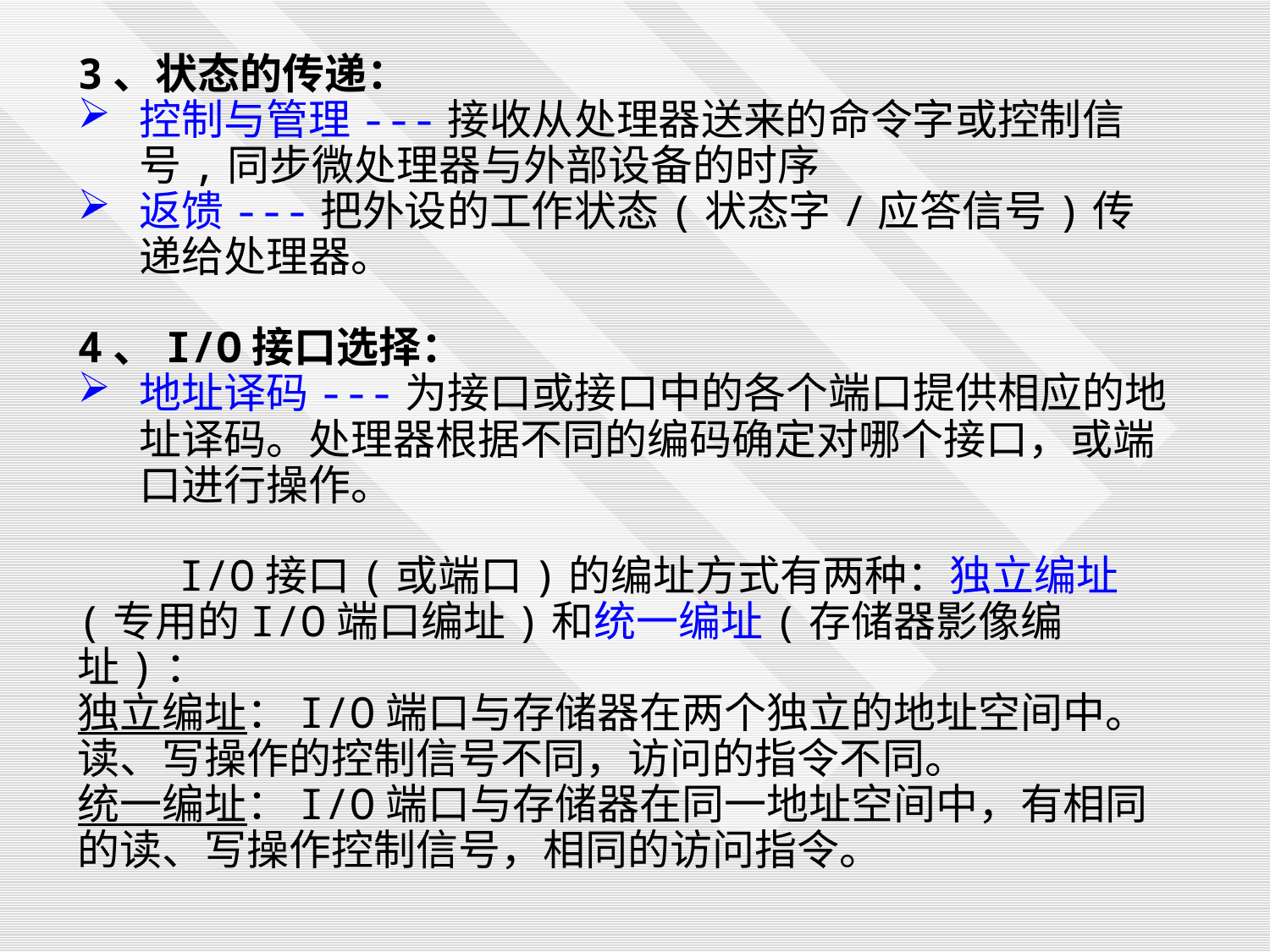

3、状态的传递：
控制与管理---接收从处理器送来的命令字或控制信号,同步微处理器与外部设备的时序
返馈---把外设的工作状态(状态字/应答信号)传递给处理器。

4、I/O接口选择：
地址译码---为接口或接口中的各个端口提供相应的地址译码。处理器根据不同的编码确定对哪个接口，或端口进行操作。

    I/O接口(或端口)的编址方式有两种：独立编址(专用的I/O端口编址)和统一编址(存储器影像编址)：
独立编址：I/O端口与存储器在两个独立的地址空间中。读、写操作的控制信号不同，访问的指令不同。
统一编址：I/O端口与存储器在同一地址空间中，有相同的读、写操作控制信号，相同的访问指令。